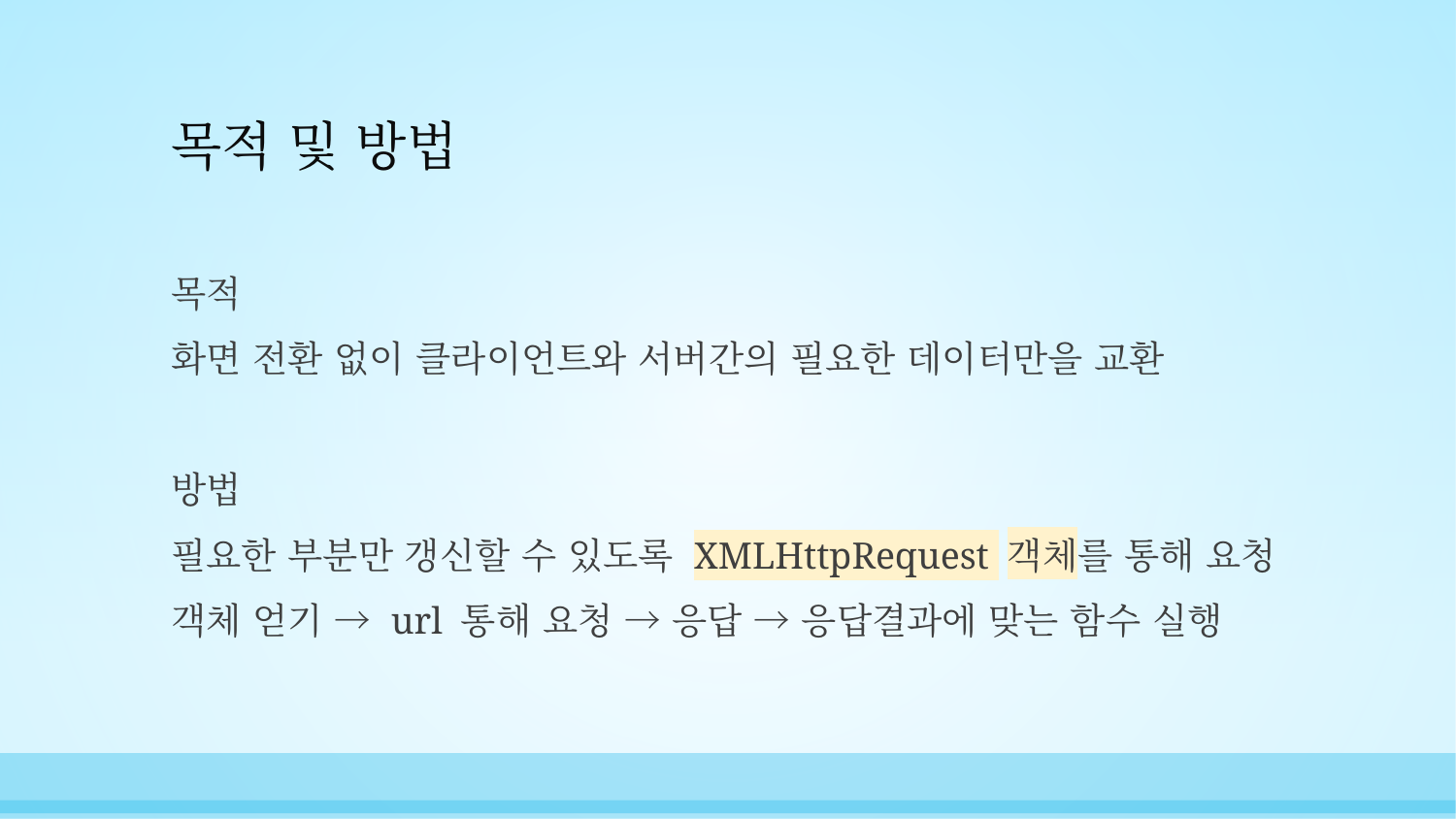

# 목적 및 방법

목적
화면 전환 없이 클라이언트와 서버간의 필요한 데이터만을 교환

방법
필요한 부분만 갱신할 수 있도록 XMLHttpRequest 객체를 통해 요청
객체 얻기 → url 통해 요청 → 응답 → 응답결과에 맞는 함수 실행